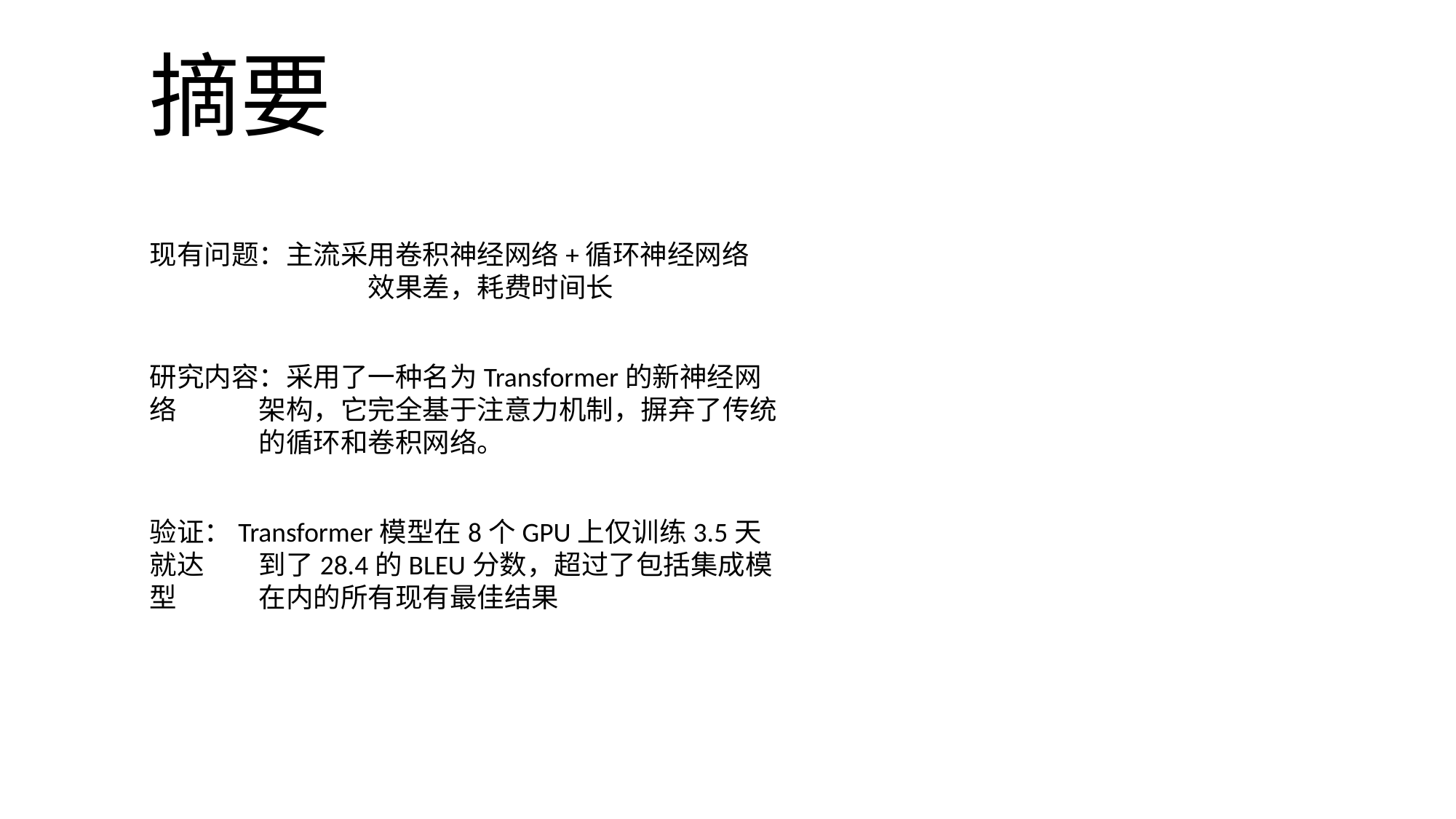

摘要
现有问题：主流采用卷积神经网络+循环神经网络
		效果差，耗费时间长
研究内容：采用了一种名为Transformer的新神经网络	架构，它完全基于注意力机制，摒弃了传统	的循环和卷积网络。
验证：Transformer模型在8个GPU上仅训练3.5天就达	到了28.4的BLEU分数，超过了包括集成模型	在内的所有现有最佳结果